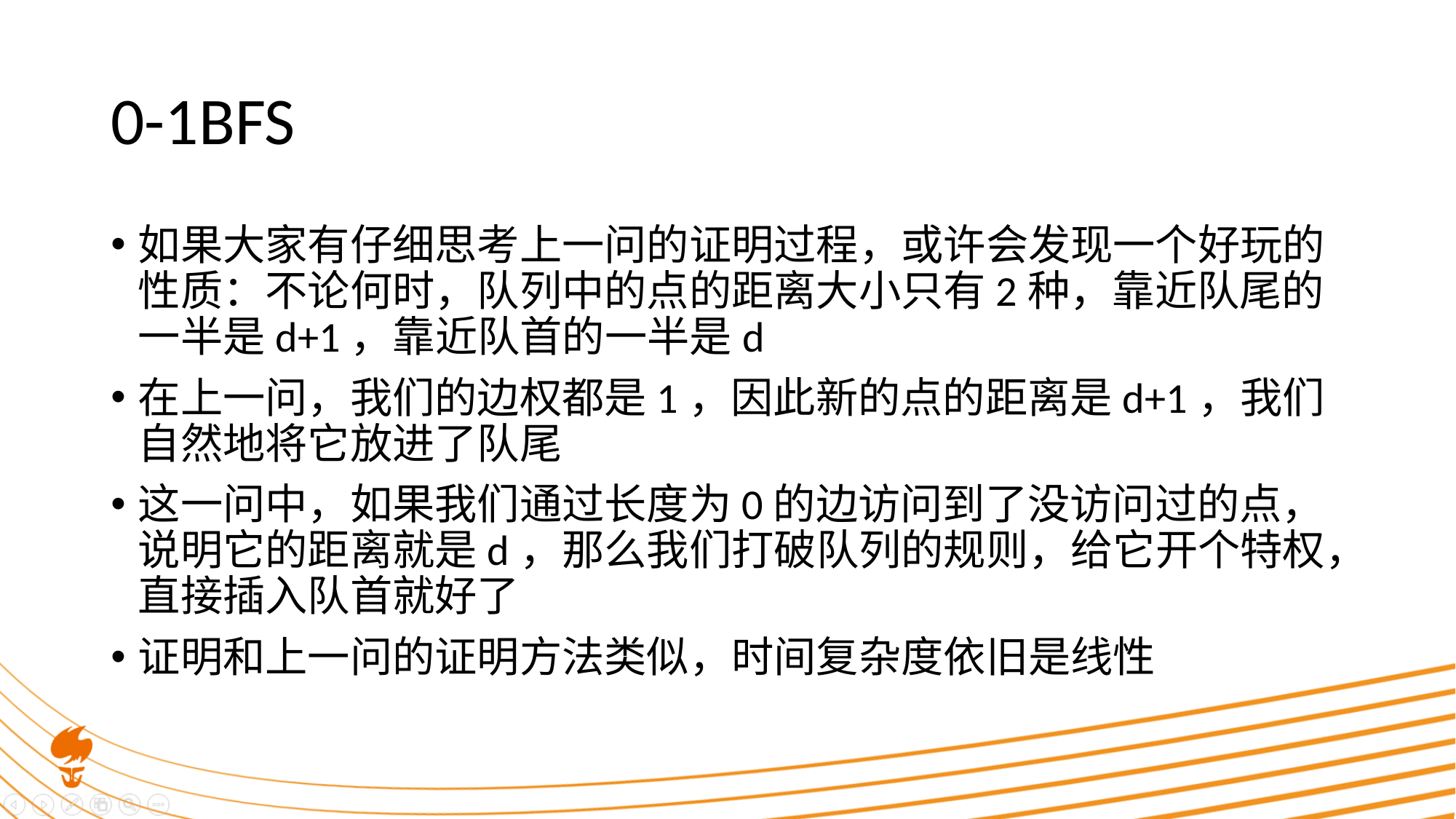

# 0-1BFS
如果大家有仔细思考上一问的证明过程，或许会发现一个好玩的性质：不论何时，队列中的点的距离大小只有2种，靠近队尾的一半是d+1，靠近队首的一半是d
在上一问，我们的边权都是1，因此新的点的距离是d+1，我们自然地将它放进了队尾
这一问中，如果我们通过长度为0的边访问到了没访问过的点，说明它的距离就是d，那么我们打破队列的规则，给它开个特权，直接插入队首就好了
证明和上一问的证明方法类似，时间复杂度依旧是线性